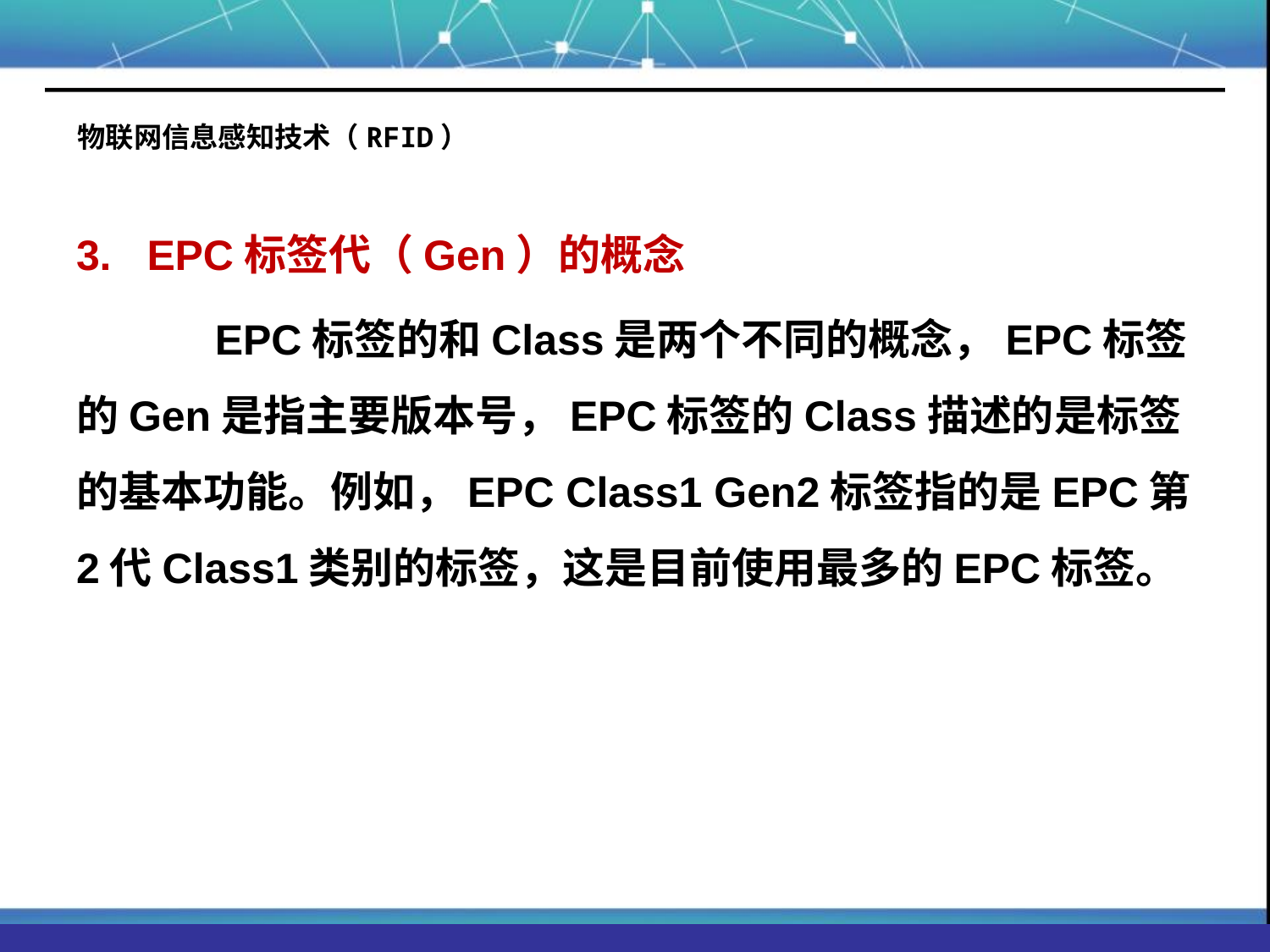

# 物联网信息感知技术（RFID）

3.   EPC标签代（Gen）的概念
	 EPC标签的和Class是两个不同的概念，EPC标签的Gen是指主要版本号，EPC标签的Class描述的是标签的基本功能。例如，EPC Class1 Gen2标签指的是EPC第2代Class1类别的标签，这是目前使用最多的EPC标签。